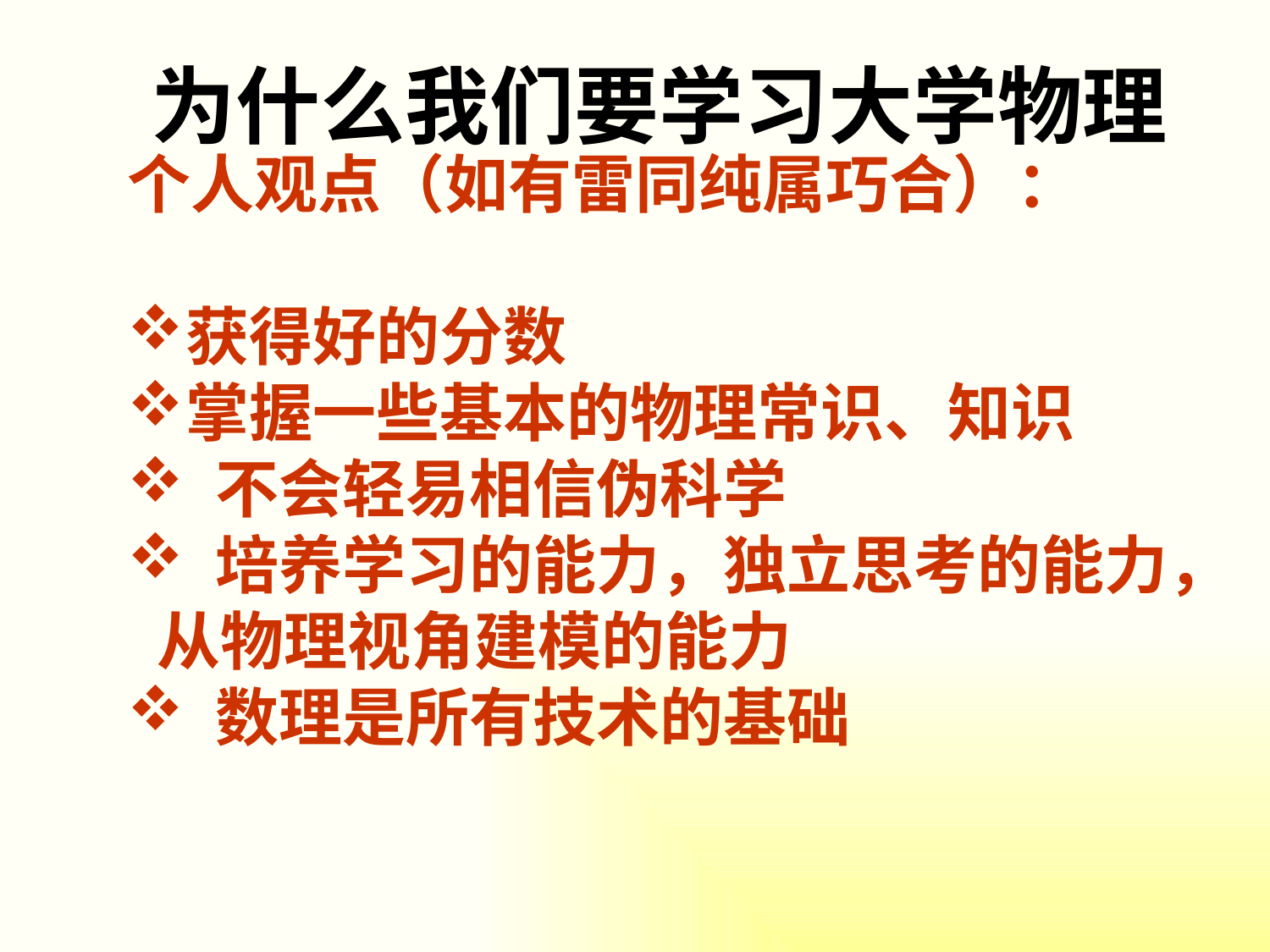

为什么我们要学习大学物理
个人观点（如有雷同纯属巧合）：

获得好的分数
掌握一些基本的物理常识、知识
 不会轻易相信伪科学
 培养学习的能力，独立思考的能力，从物理视角建模的能力
 数理是所有技术的基础